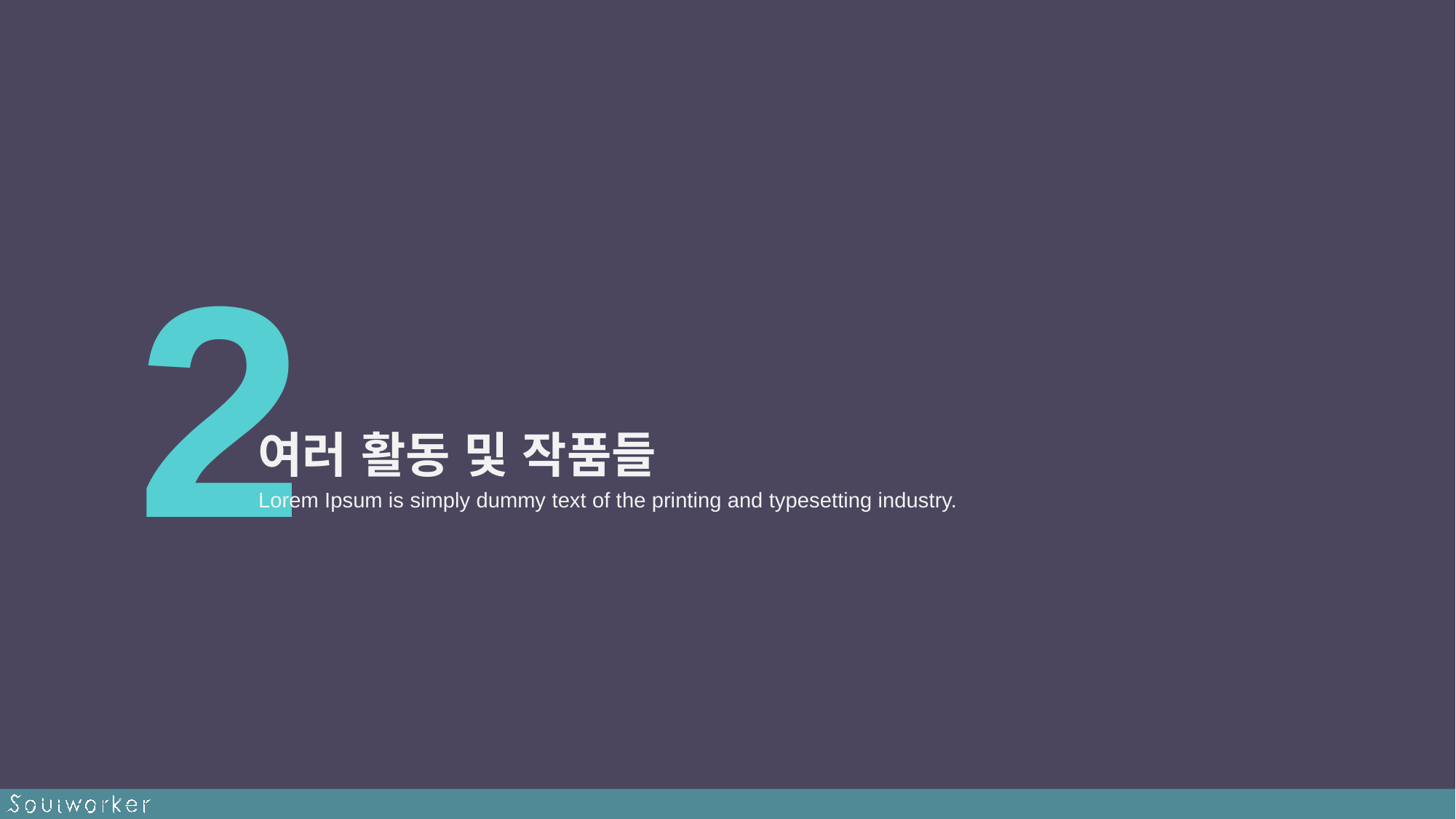

2
여러 활동 및 작품들
Lorem Ipsum is simply dummy text of the printing and typesetting industry.